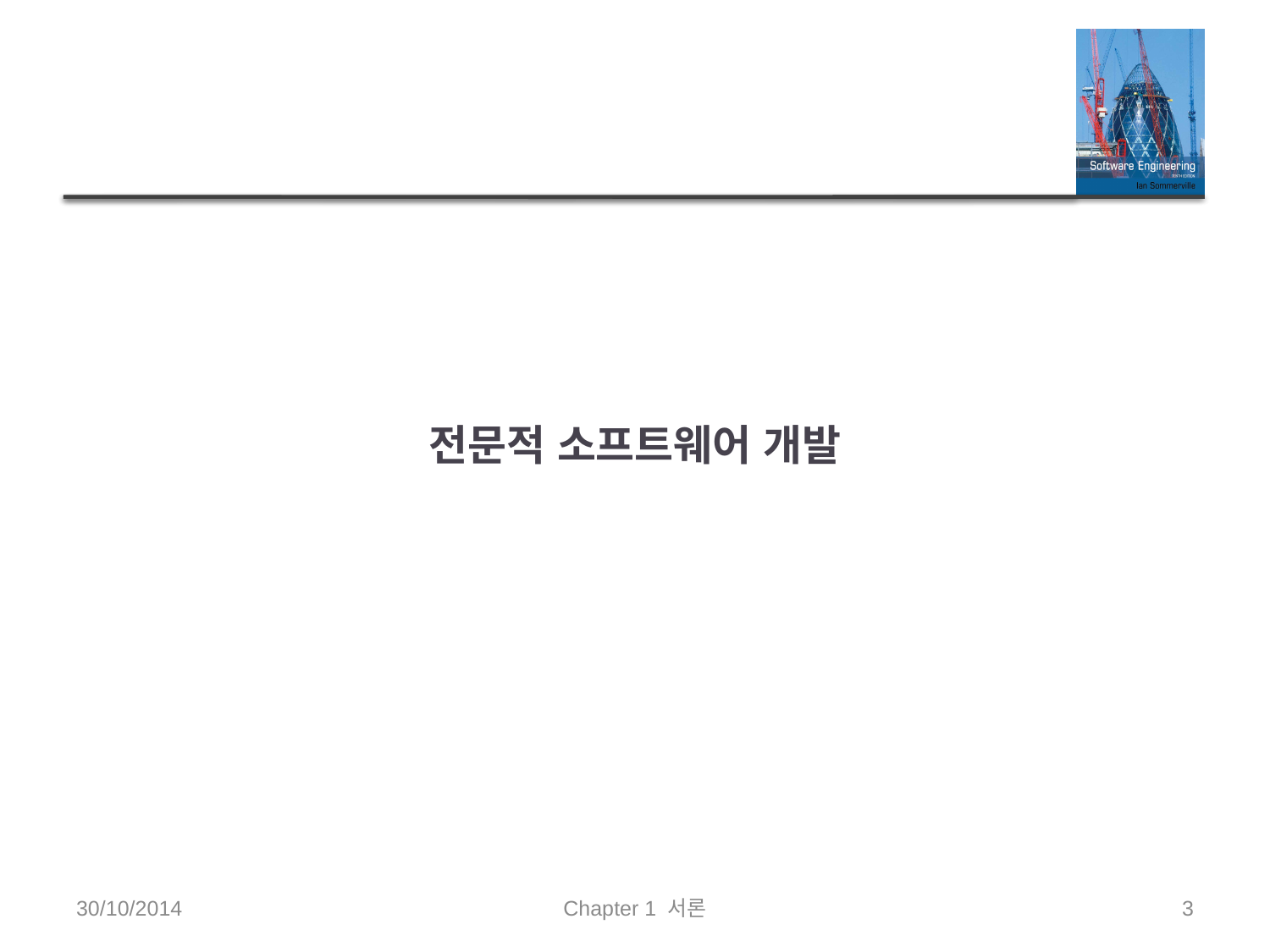

# 전문적 소프트웨어 개발
30/10/2014
Chapter 1 서론
3